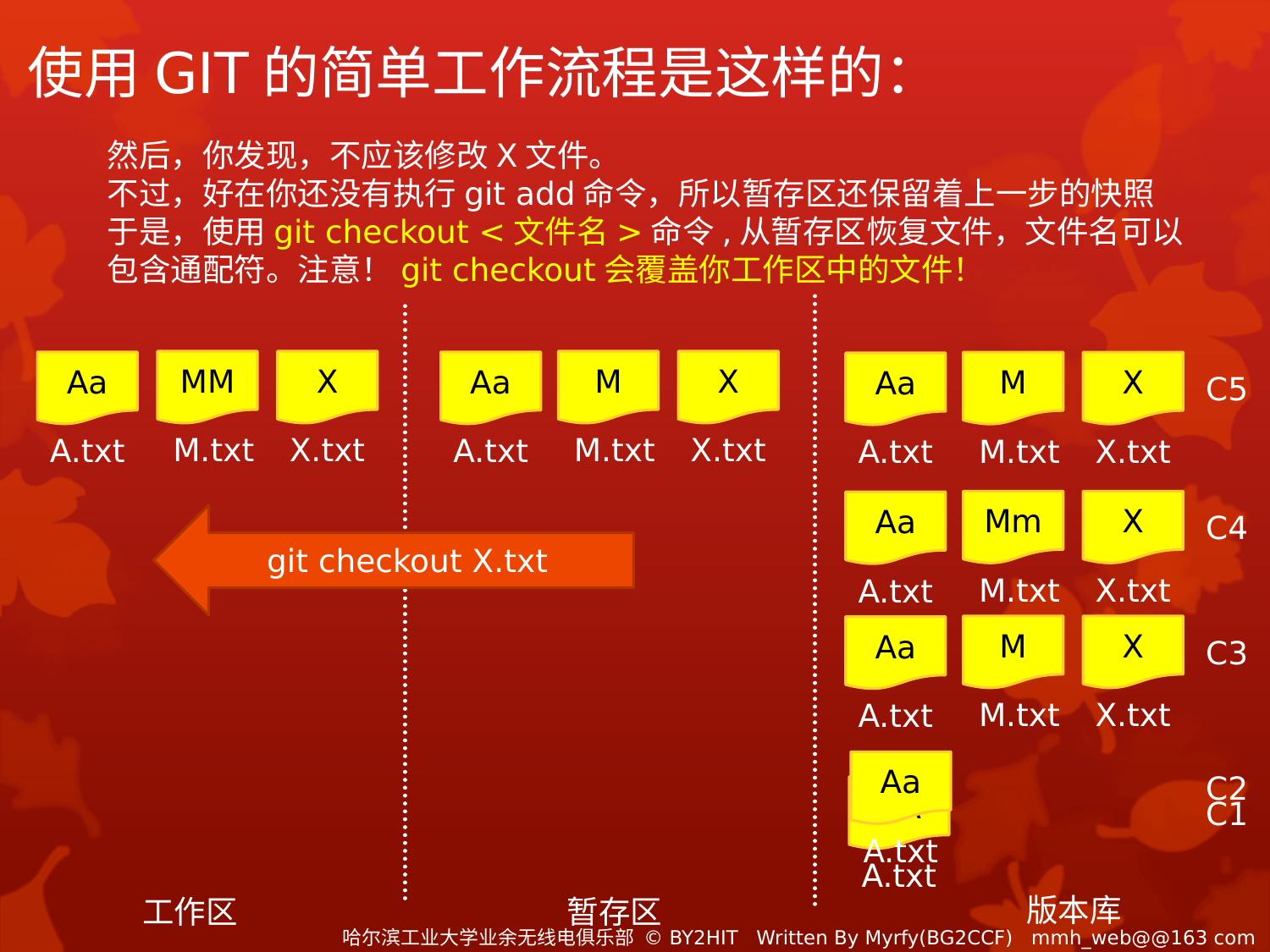

# 使用GIT的简单工作流程是这样的：
然后，你发现，不应该修改X文件。
不过，好在你还没有执行git add命令，所以暂存区还保留着上一步的快照
于是，使用git checkout <文件名>命令,从暂存区恢复文件，文件名可以包含通配符。注意！git checkout会覆盖你工作区中的文件！
MM
M.txt
X
X.txt
M
M.txt
X
X.txt
Aa
A.txt
Aa
A.txt
M
M.txt
X
X.txt
Aa
A.txt
C5
Mm
M.txt
X
X.txt
Aa
A.txt
C4
git checkout X.txt
M
M.txt
X
X.txt
Aa
A.txt
C3
Aa
A.txt
C2
AA
A.txt
C1
版本库
工作区
暂存区